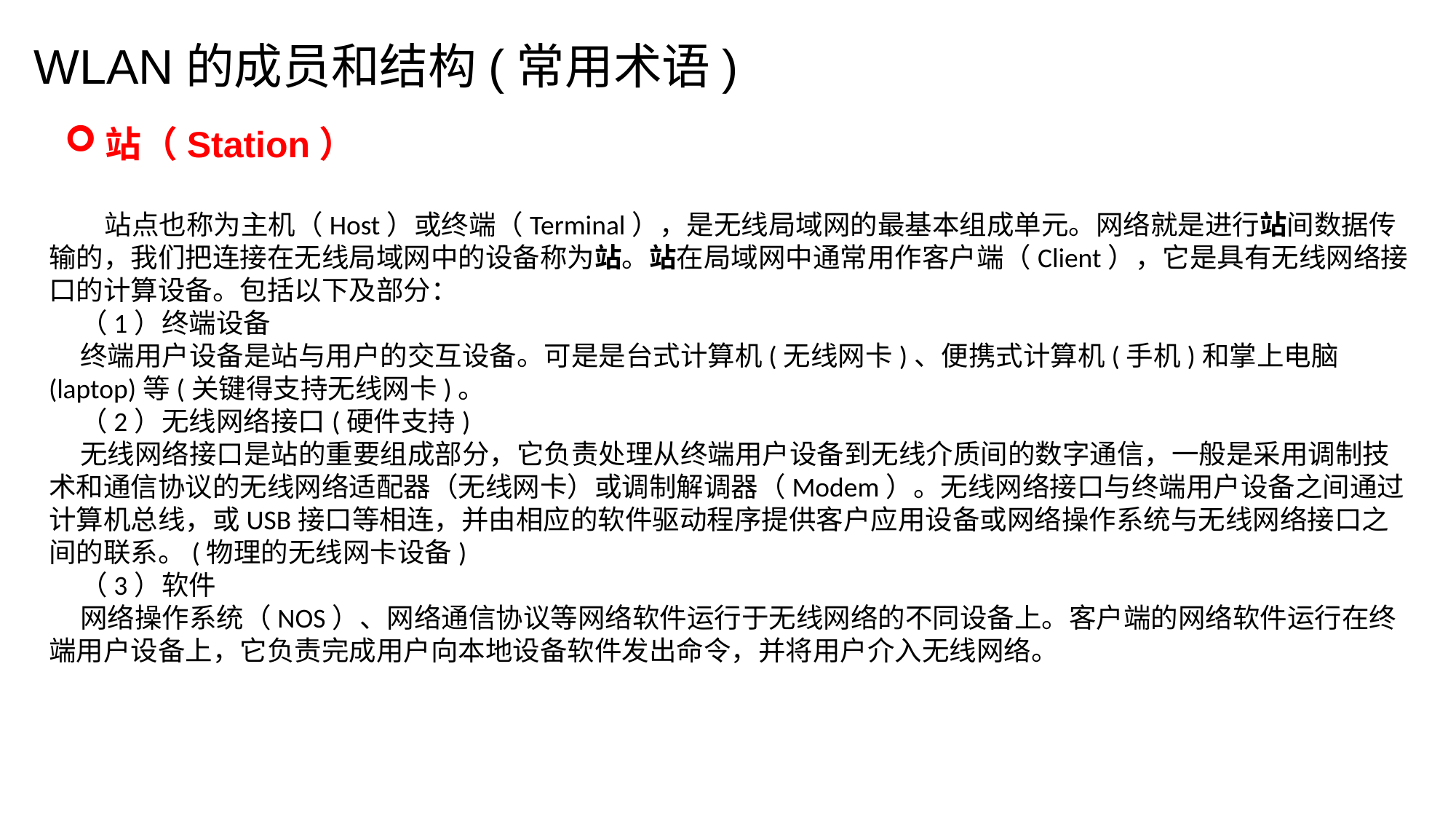

WLAN的成员和结构(常用术语)
站（Station）
        站点也称为主机（Host）或终端（Terminal），是无线局域网的最基本组成单元。网络就是进行站间数据传输的，我们把连接在无线局域网中的设备称为站。站在局域网中通常用作客户端（Client），它是具有无线网络接口的计算设备。包括以下及部分：
    （1）终端设备
    终端用户设备是站与用户的交互设备。可是是台式计算机(无线网卡)、便携式计算机(手机)和掌上电脑(laptop)等(关键得支持无线网卡)。
    （2）无线网络接口(硬件支持)
    无线网络接口是站的重要组成部分，它负责处理从终端用户设备到无线介质间的数字通信，一般是采用调制技术和通信协议的无线网络适配器（无线网卡）或调制解调器（Modem）。无线网络接口与终端用户设备之间通过计算机总线，或USB接口等相连，并由相应的软件驱动程序提供客户应用设备或网络操作系统与无线网络接口之间的联系。(物理的无线网卡设备)
    （3）软件
    网络操作系统（NOS）、网络通信协议等网络软件运行于无线网络的不同设备上。客户端的网络软件运行在终端用户设备上，它负责完成用户向本地设备软件发出命令，并将用户介入无线网络。